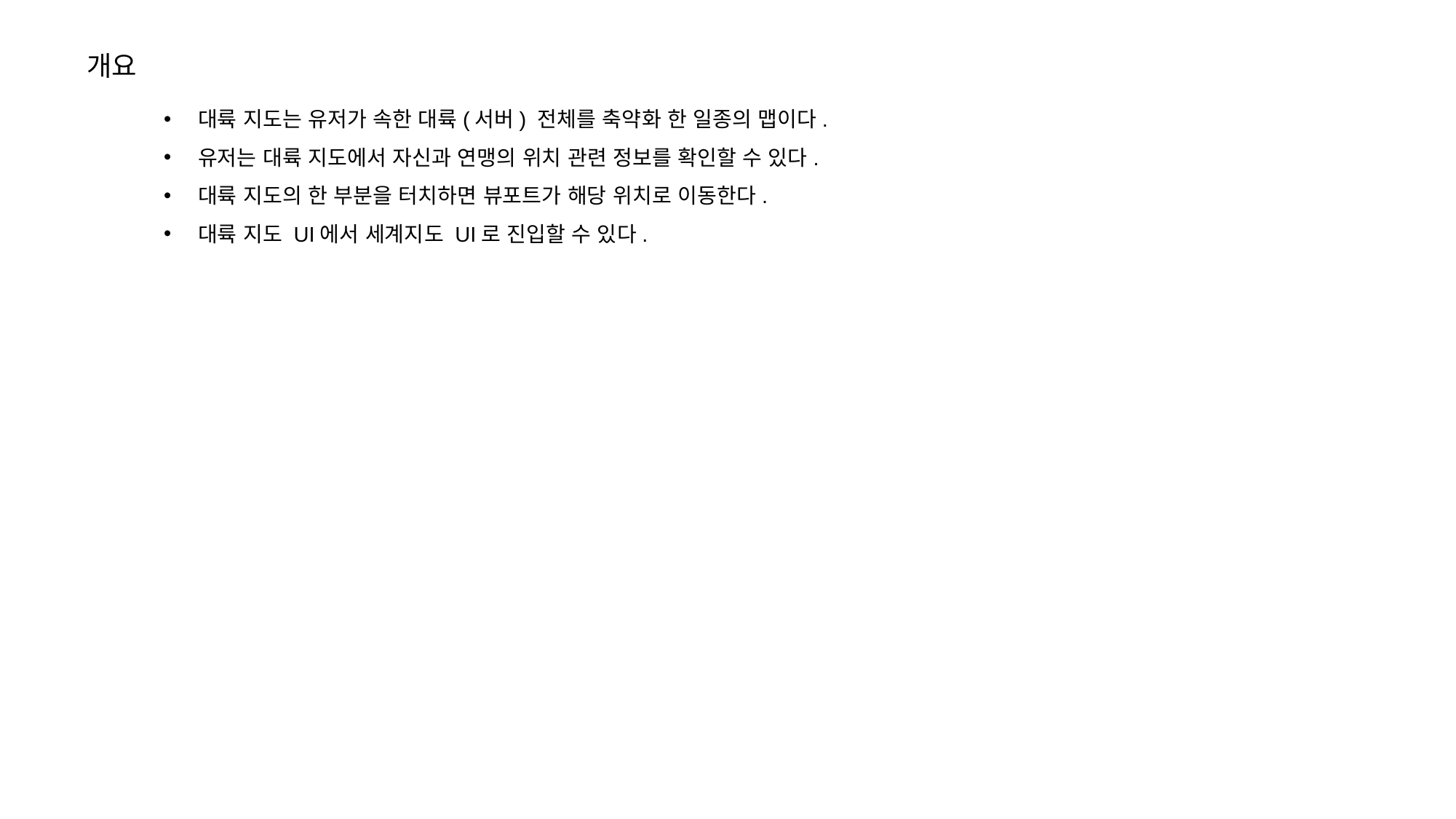

개요
대륙 지도는 유저가 속한 대륙(서버) 전체를 축약화 한 일종의 맵이다.
유저는 대륙 지도에서 자신과 연맹의 위치 관련 정보를 확인할 수 있다.
대륙 지도의 한 부분을 터치하면 뷰포트가 해당 위치로 이동한다.
대륙 지도 UI에서 세계지도 UI로 진입할 수 있다.